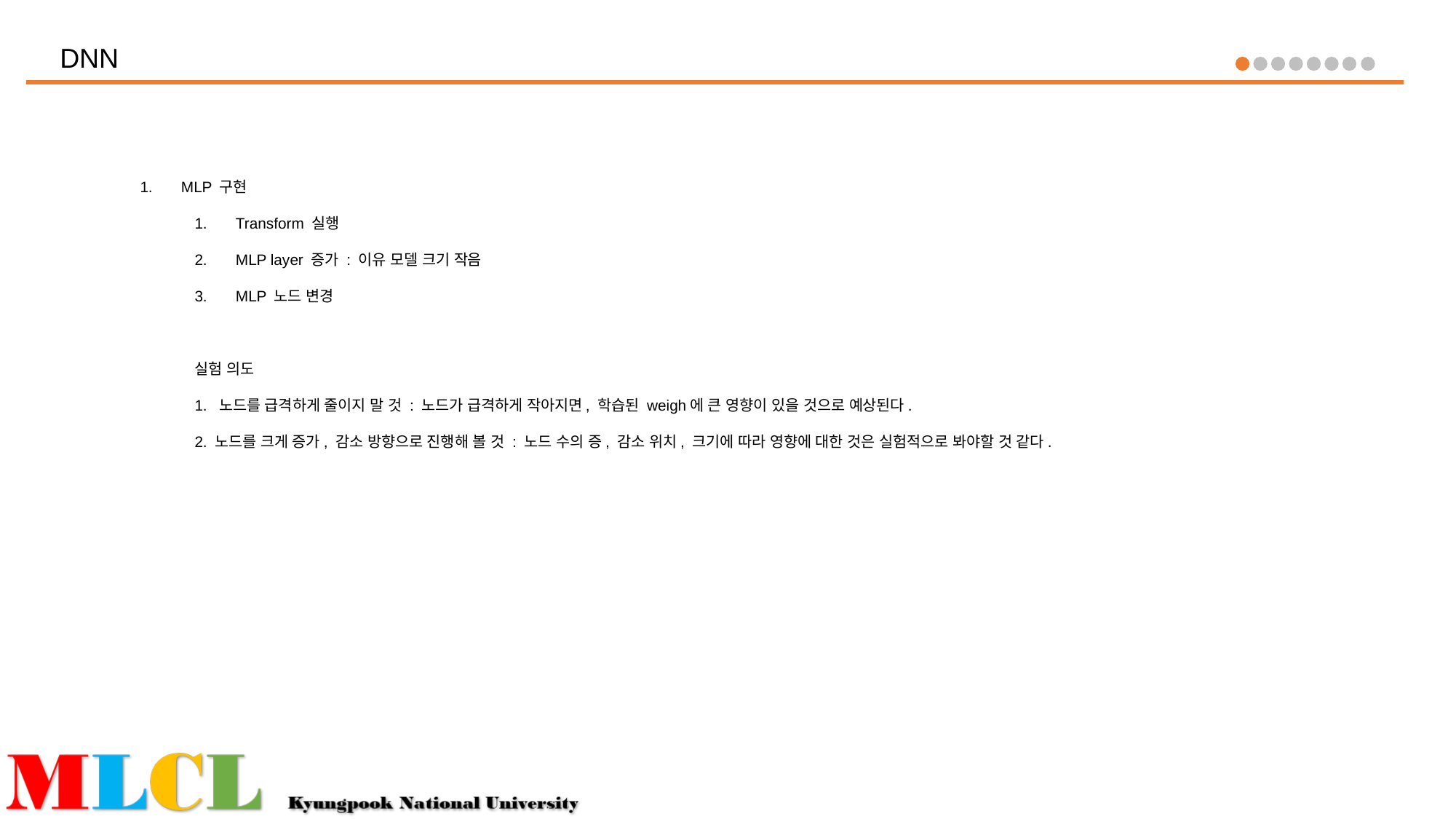

DNN

MLP 구현
Transform 실행
MLP layer 증가 : 이유 모델 크기 작음
MLP 노드 변경

실험 의도
1.  노드를 급격하게 줄이지 말 것 : 노드가 급격하게 작아지면, 학습된 weigh에 큰 영향이 있을 것으로 예상된다.
2. 노드를 크게 증가, 감소 방향으로 진행해 볼 것 : 노드 수의 증, 감소 위치, 크기에 따라 영향에 대한 것은 실험적으로 봐야할 것 같다.